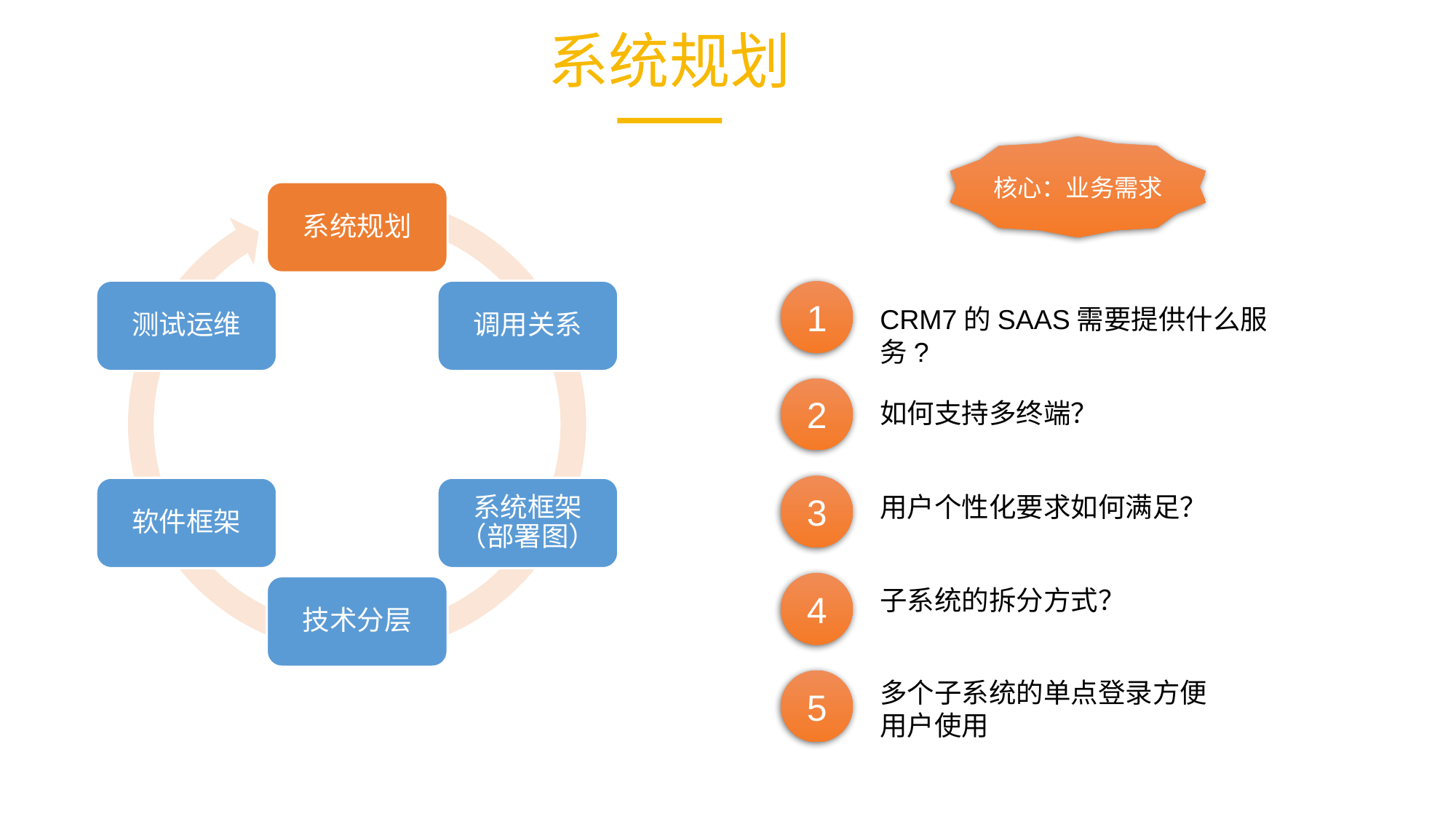

系统规划

核心：业务需求

系统规划
测试运维
调用关系
1
CRM7的SAAS需要提供什么服务?
2
如何支持多终端？
3
软件框架
系统框架（部署图）
用户个性化要求如何满足？
4
技术分层
子系统的拆分方式？
5
多个子系统的单点登录方便用户使用